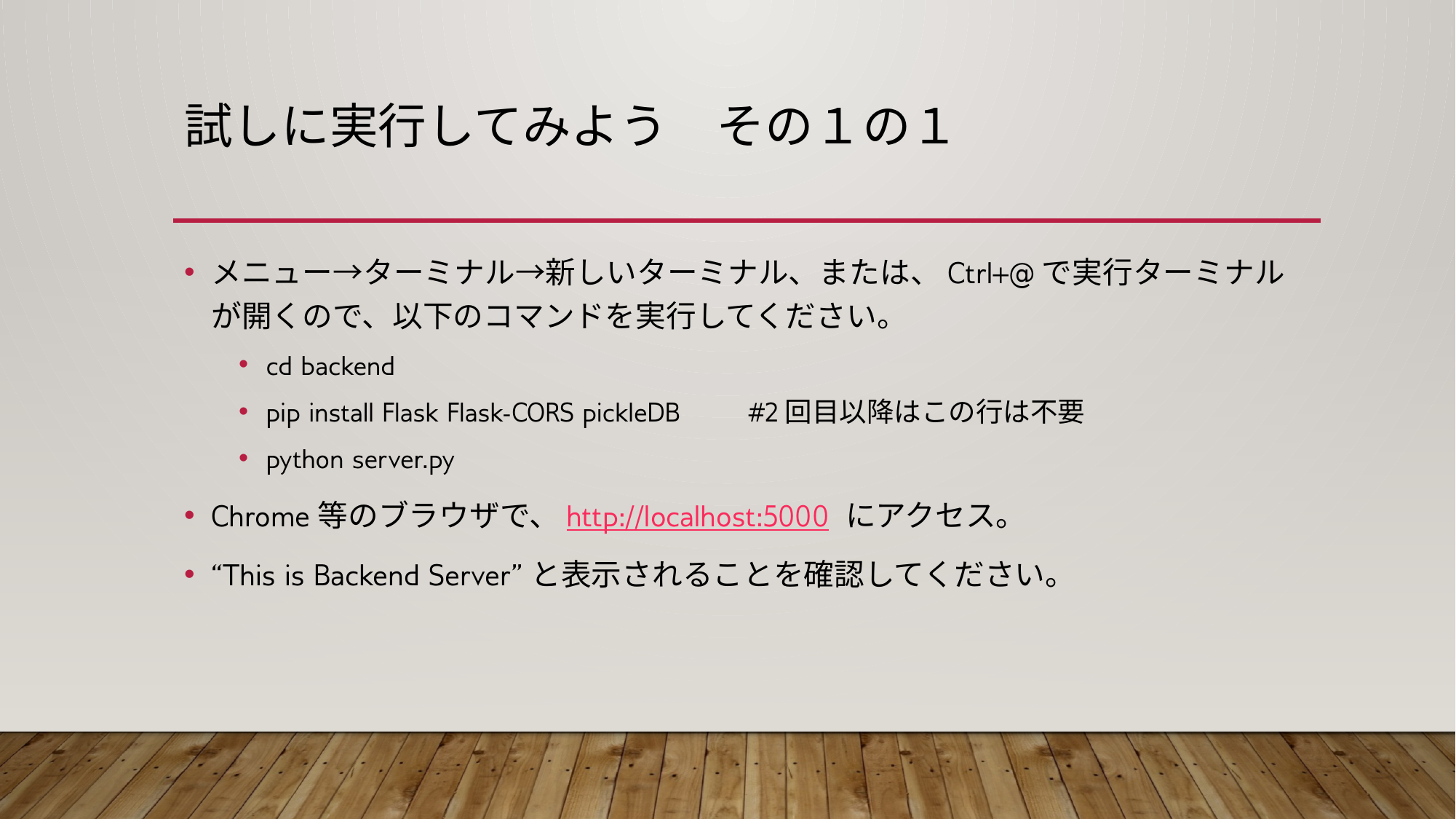

# 試しに実行してみよう　その１の１
メニュー→ターミナル→新しいターミナル、または、Ctrl+@で実行ターミナルが開くので、以下のコマンドを実行してください。
cd backend
pip install Flask Flask-CORS pickleDB　　#2回目以降はこの行は不要
python server.py
Chrome等のブラウザで、http://localhost:5000 にアクセス。
“This is Backend Server”と表示されることを確認してください。